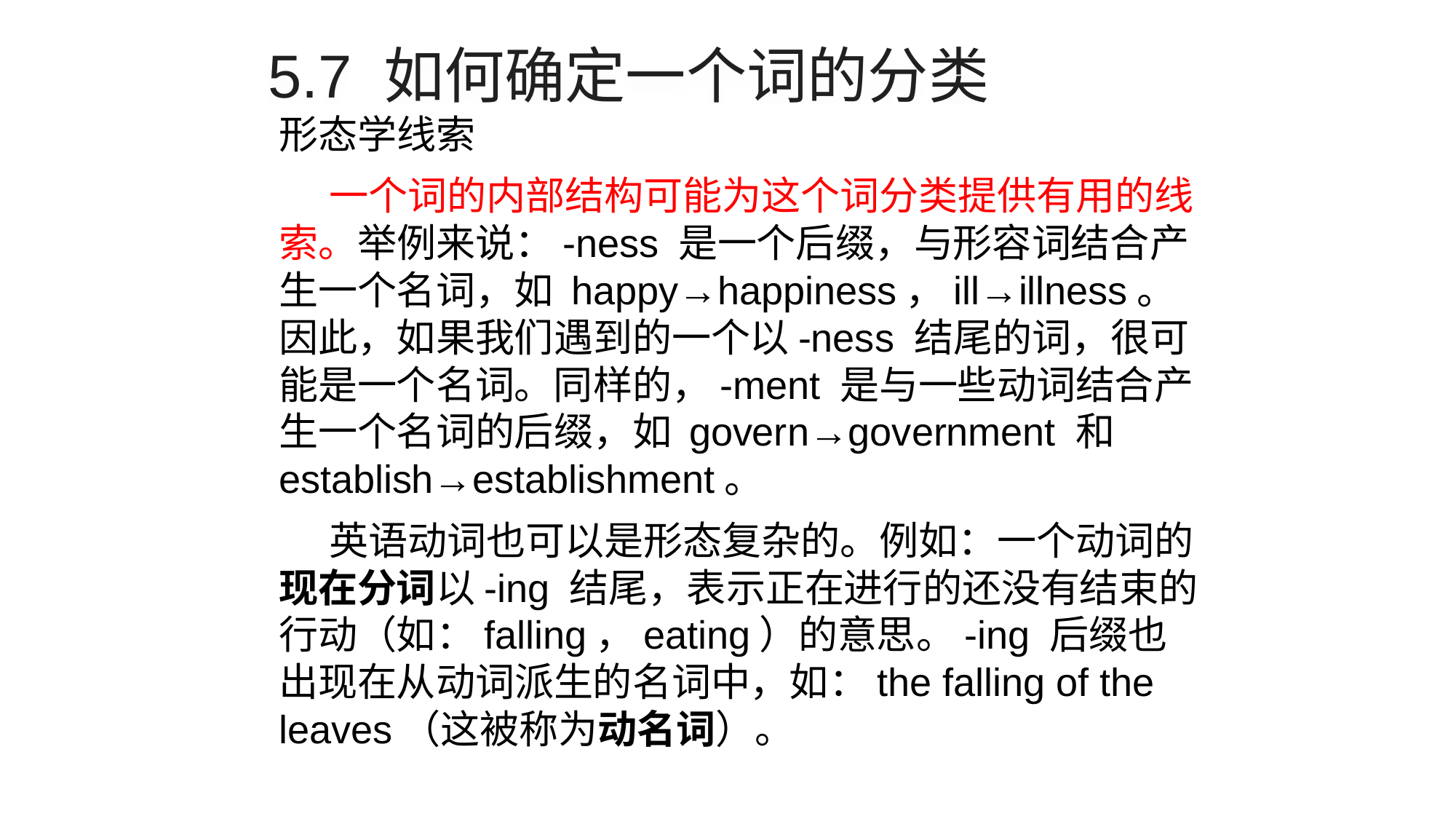

# 5.7 如何确定一个词的分类
形态学线索
一个词的内部结构可能为这个词分类提供有用的线索。举例来说：-ness 是一个后缀，与形容词结合产生一个名词，如 happy→happiness，ill→illness。因此，如果我们遇到的一个以-ness 结尾的词，很可能是一个名词。同样的，-ment 是与一些动词结合产生一个名词的后缀，如 govern→government 和 establish→establishment。
英语动词也可以是形态复杂的。例如：一个动词的现在分词以-ing 结尾，表示正在进行的还没有结束的行动（如：falling，eating）的意思。-ing 后缀也出现在从动词派生的名词中，如：the falling of the leaves（这被称为动名词）。